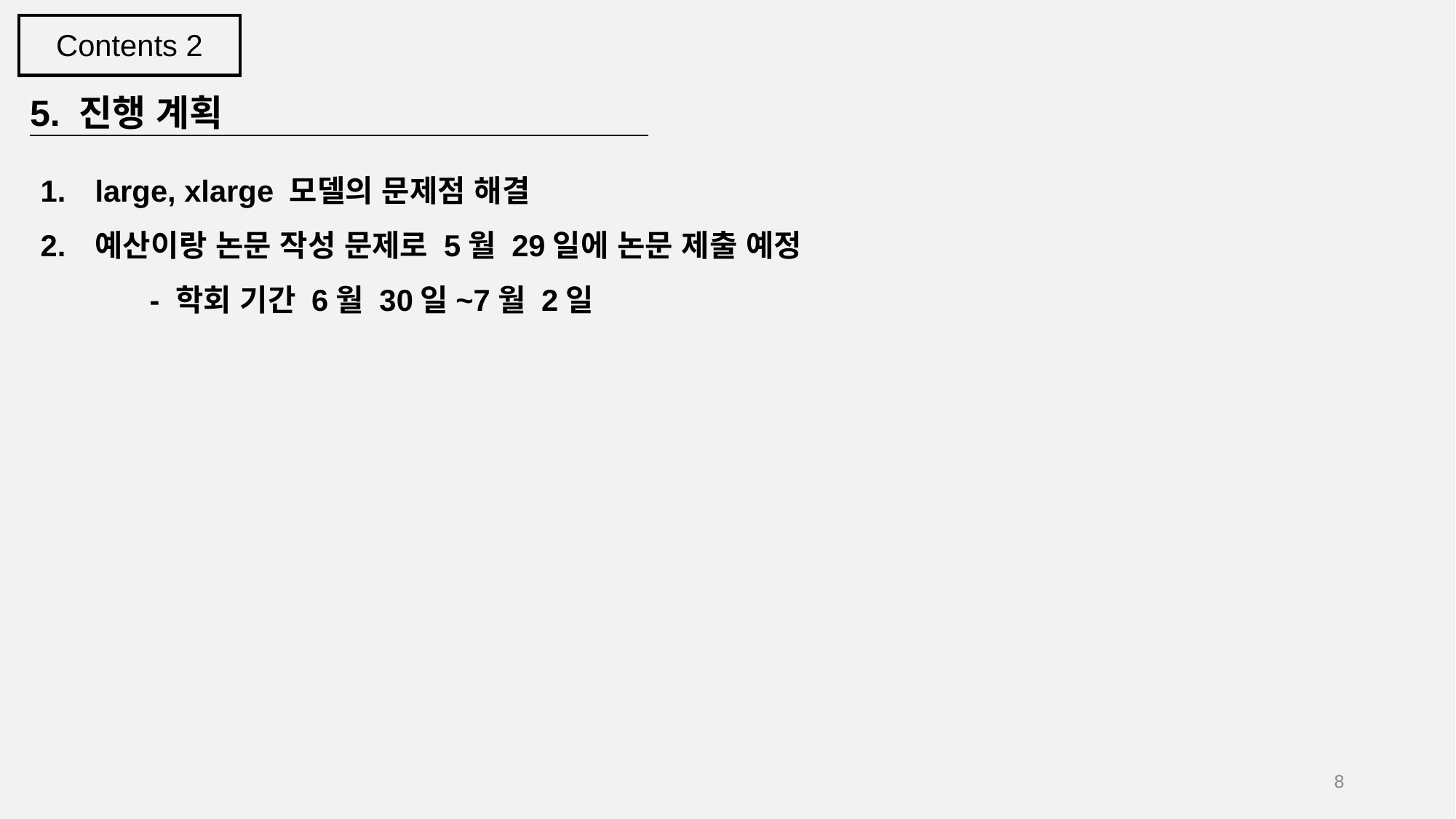

Contents 2
5. 진행 계획
large, xlarge 모델의 문제점 해결
예산이랑 논문 작성 문제로 5월 29일에 논문 제출 예정
- 학회 기간 6월 30일~7월 2일
8